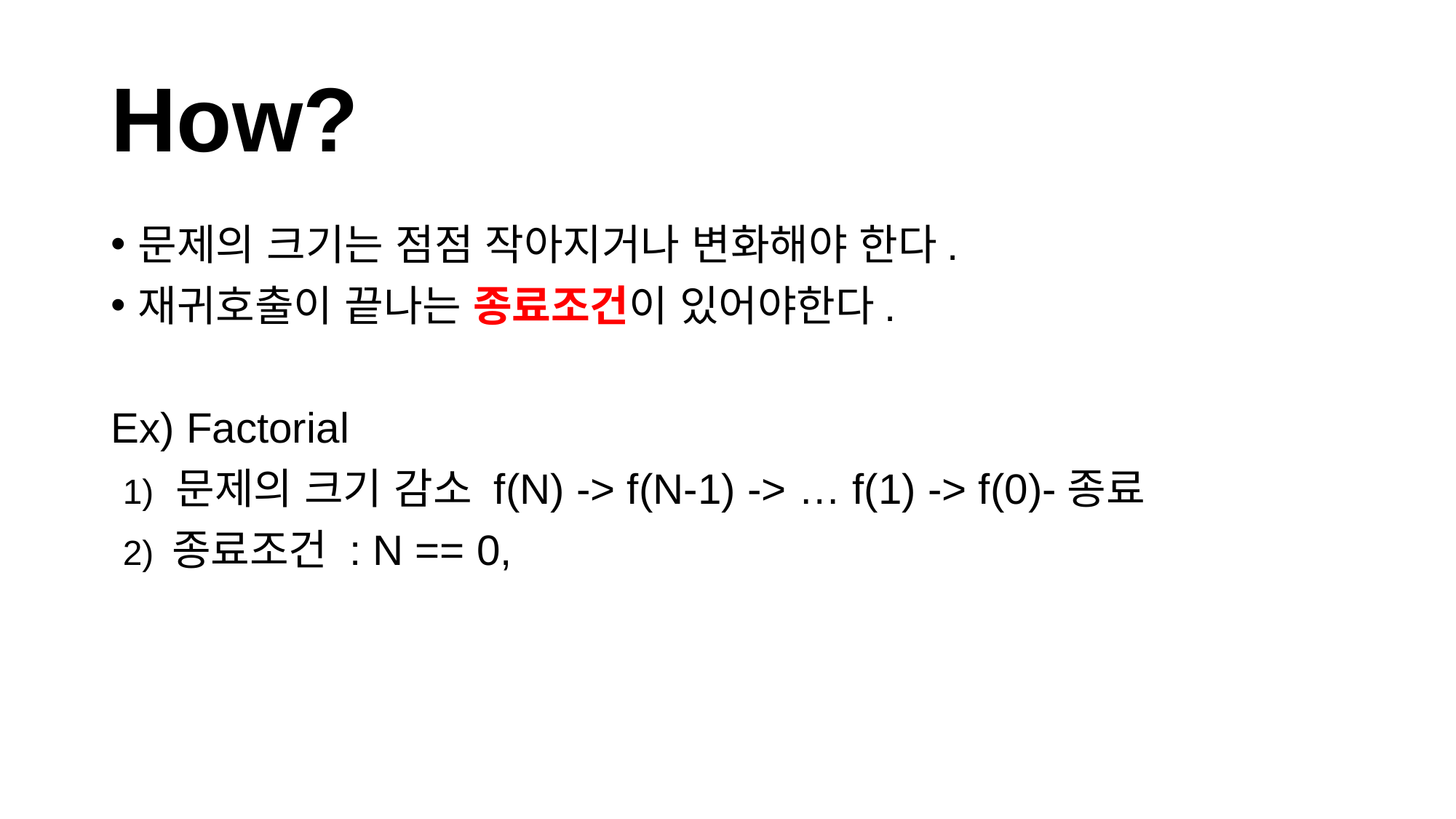

# How?
문제의 크기는 점점 작아지거나 변화해야 한다.
재귀호출이 끝나는 종료조건이 있어야한다.

Ex) Factorial
 1) 문제의 크기 감소 f(N) -> f(N-1) -> … f(1) -> f(0)-종료
 2) 종료조건 : N == 0,